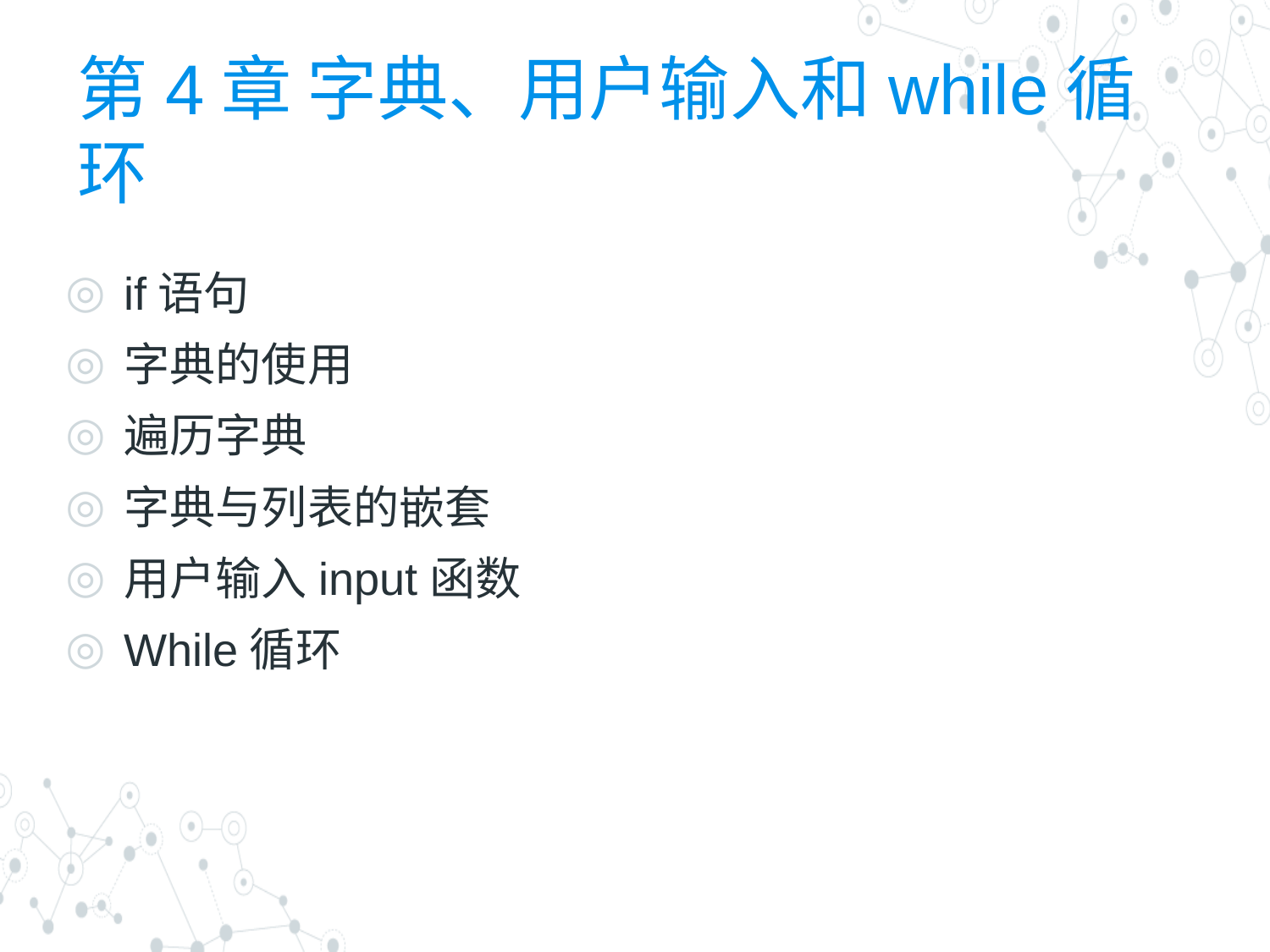

# 第4章 字典、用户输入和while循环
if语句
字典的使用
遍历字典
字典与列表的嵌套
用户输入input函数
While循环